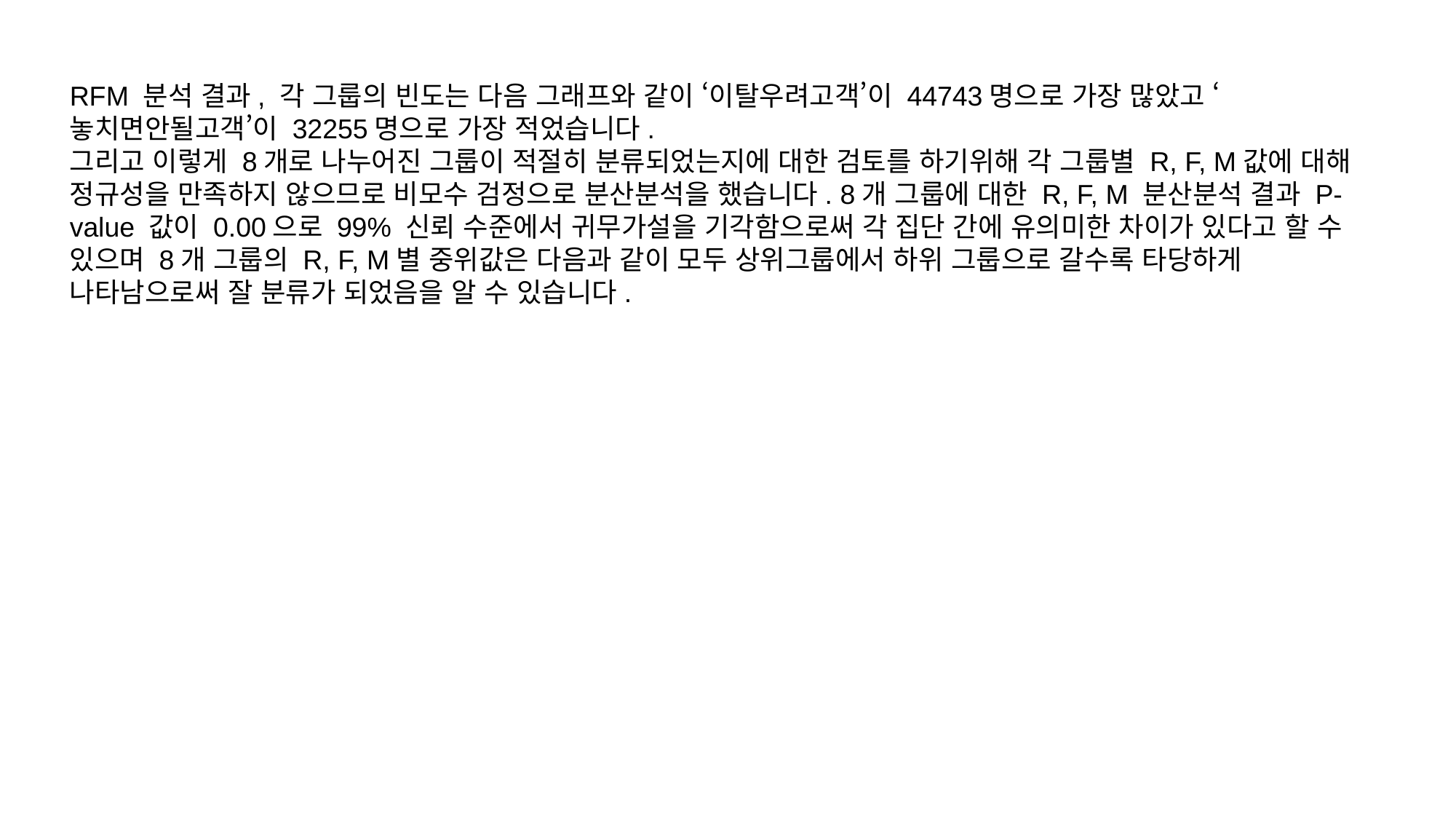

RFM 분석 결과, 각 그룹의 빈도는 다음 그래프와 같이 ‘이탈우려고객’이 44743명으로 가장 많았고 ‘놓치면안될고객’이 32255명으로 가장 적었습니다.
그리고 이렇게 8개로 나누어진 그룹이 적절히 분류되었는지에 대한 검토를 하기위해 각 그룹별 R, F, M값에 대해 정규성을 만족하지 않으므로 비모수 검정으로 분산분석을 했습니다. 8개 그룹에 대한 R, F, M 분산분석 결과 P-value 값이 0.00으로 99% 신뢰 수준에서 귀무가설을 기각함으로써 각 집단 간에 유의미한 차이가 있다고 할 수 있으며 8개 그룹의 R, F, M별 중위값은 다음과 같이 모두 상위그룹에서 하위 그룹으로 갈수록 타당하게 나타남으로써 잘 분류가 되었음을 알 수 있습니다.